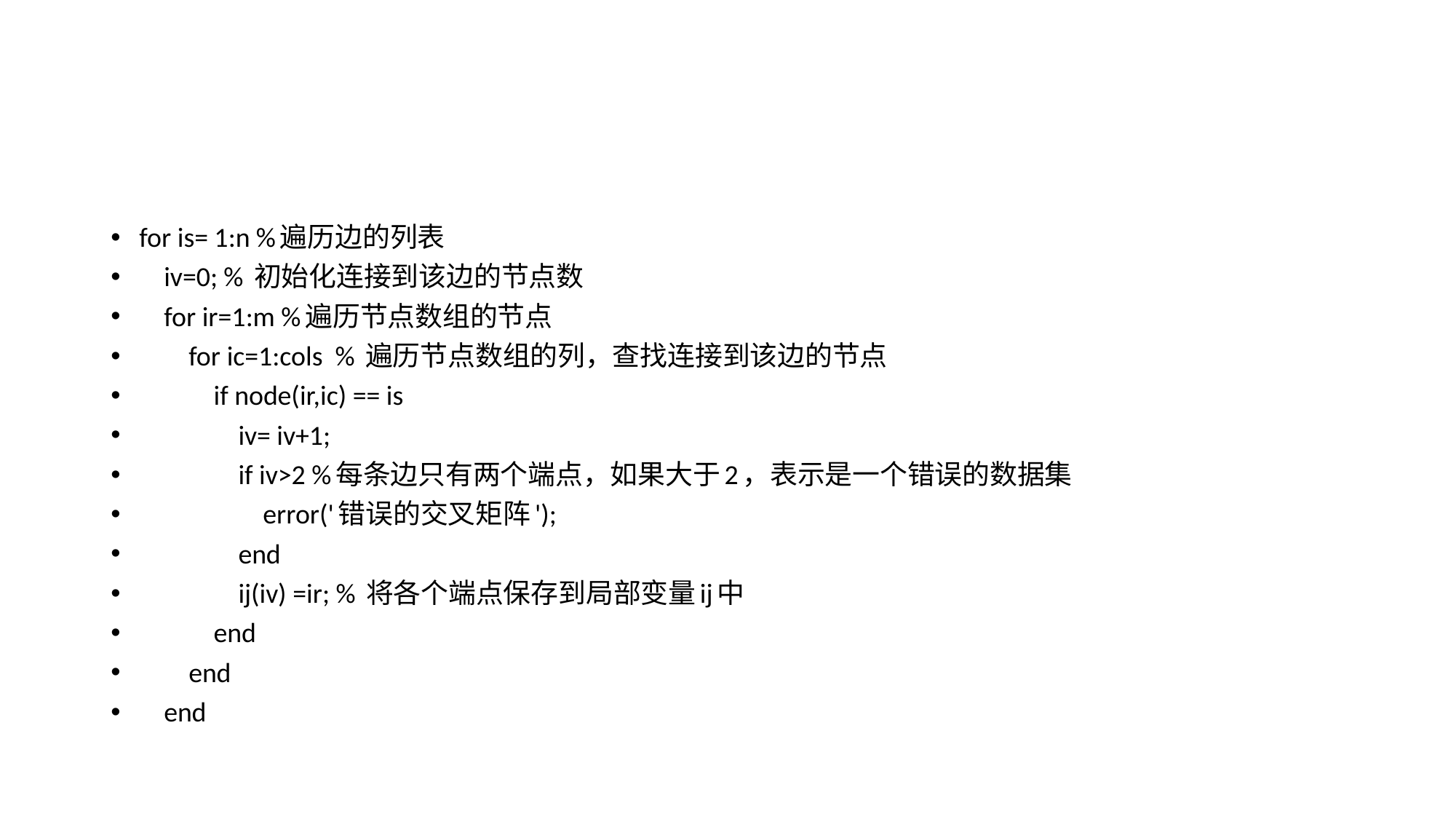

#
for is= 1:n %遍历边的列表
    iv=0; % 初始化连接到该边的节点数
    for ir=1:m %遍历节点数组的节点
        for ic=1:cols  % 遍历节点数组的列，查找连接到该边的节点
            if node(ir,ic) == is
                iv= iv+1;
                if iv>2 %每条边只有两个端点，如果大于2，表示是一个错误的数据集
                    error('错误的交叉矩阵');
                end
                ij(iv) =ir; % 将各个端点保存到局部变量ij中
            end
        end
    end